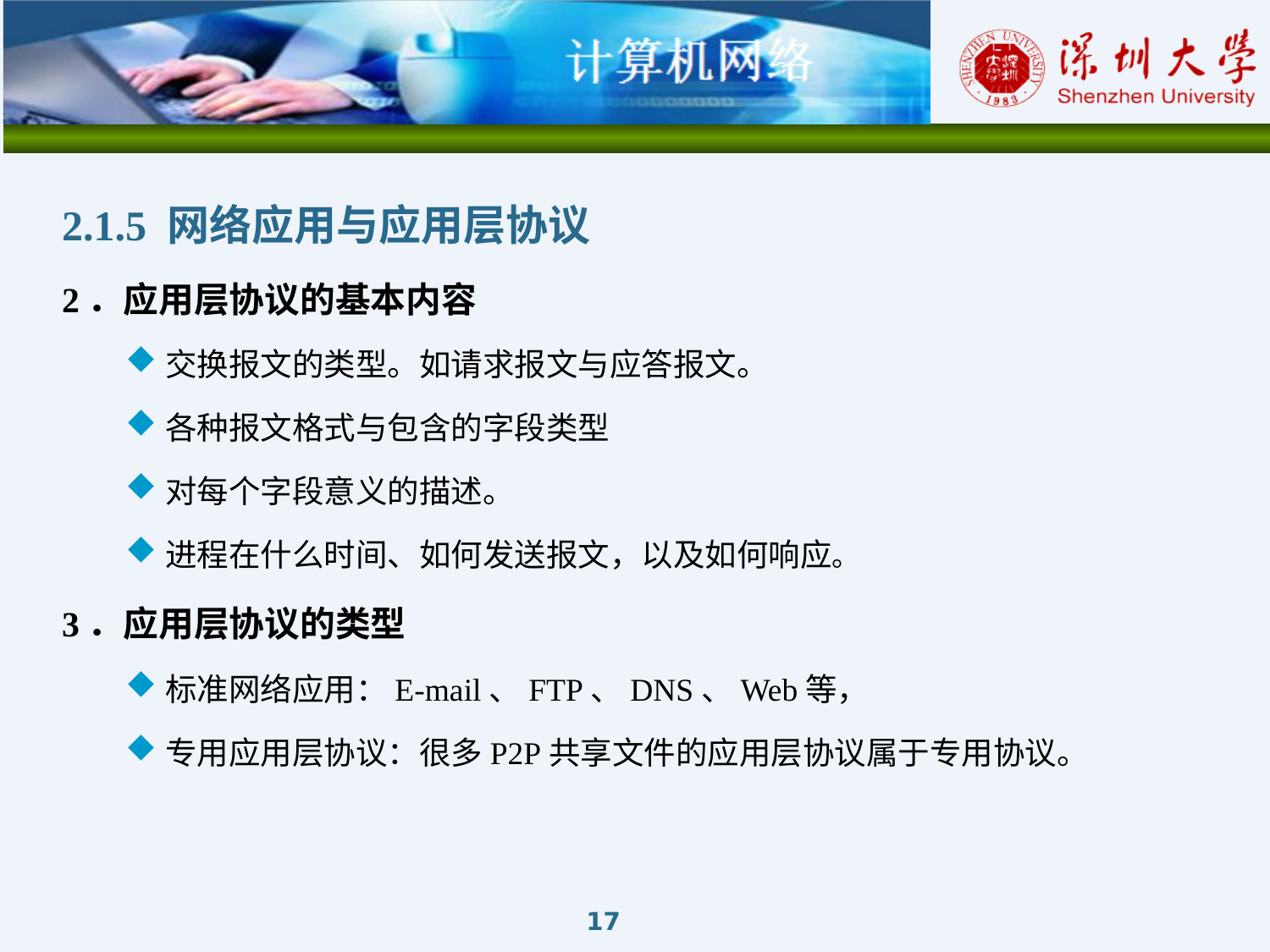

2.1.5 网络应用与应用层协议
2．应用层协议的基本内容
交换报文的类型。如请求报文与应答报文。
各种报文格式与包含的字段类型
对每个字段意义的描述。
进程在什么时间、如何发送报文，以及如何响应。
3．应用层协议的类型
标准网络应用：E-mail、FTP、DNS、Web等，
专用应用层协议：很多P2P共享文件的应用层协议属于专用协议。
17